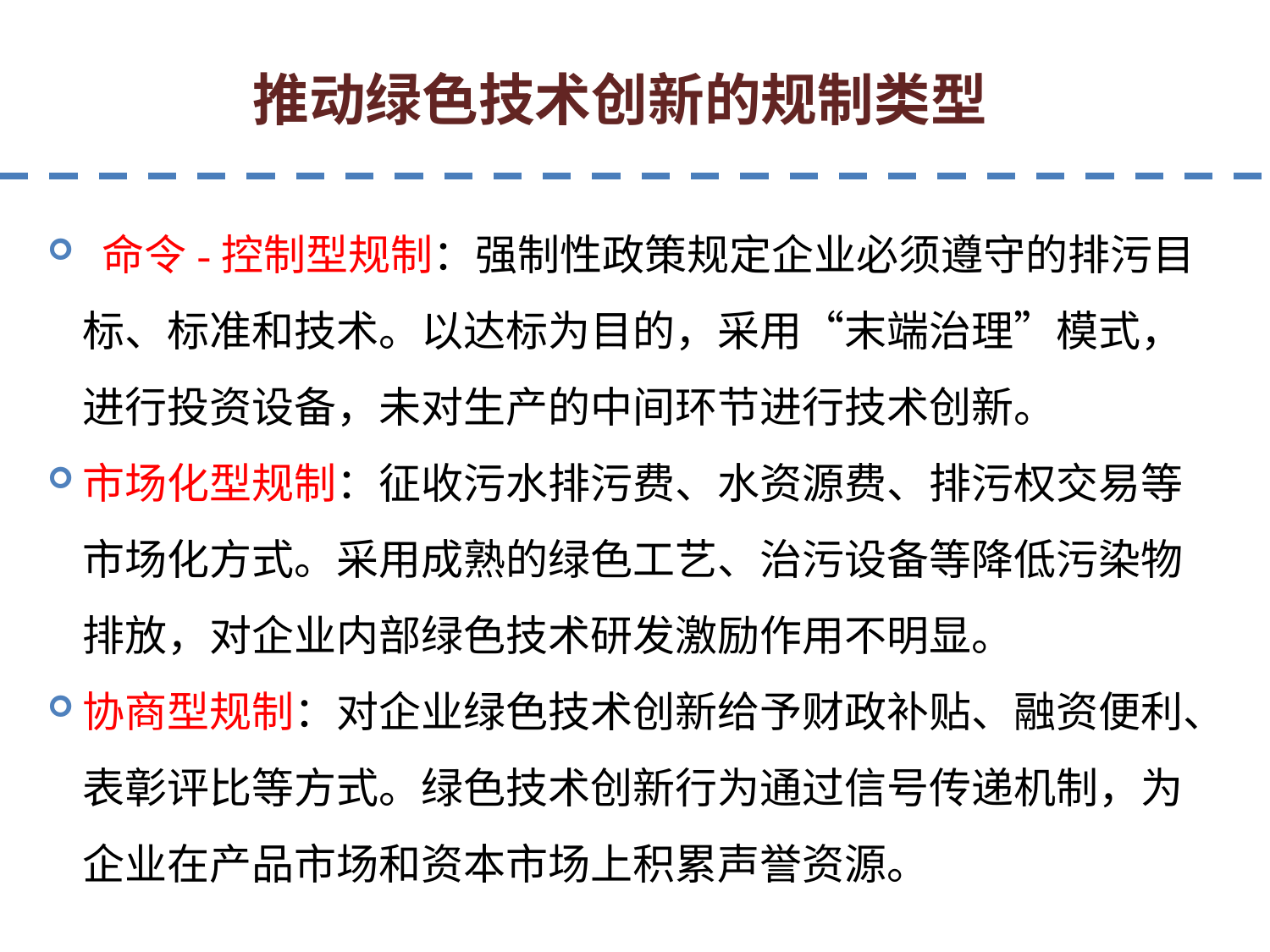

推动绿色技术创新的规制类型
 命令-控制型规制：强制性政策规定企业必须遵守的排污目标、标准和技术。以达标为目的，采用“末端治理”模式，进行投资设备，未对生产的中间环节进行技术创新。
市场化型规制：征收污水排污费、水资源费、排污权交易等市场化方式。采用成熟的绿色工艺、治污设备等降低污染物排放，对企业内部绿色技术研发激励作用不明显。
协商型规制：对企业绿色技术创新给予财政补贴、融资便利、表彰评比等方式。绿色技术创新行为通过信号传递机制，为企业在产品市场和资本市场上积累声誉资源。